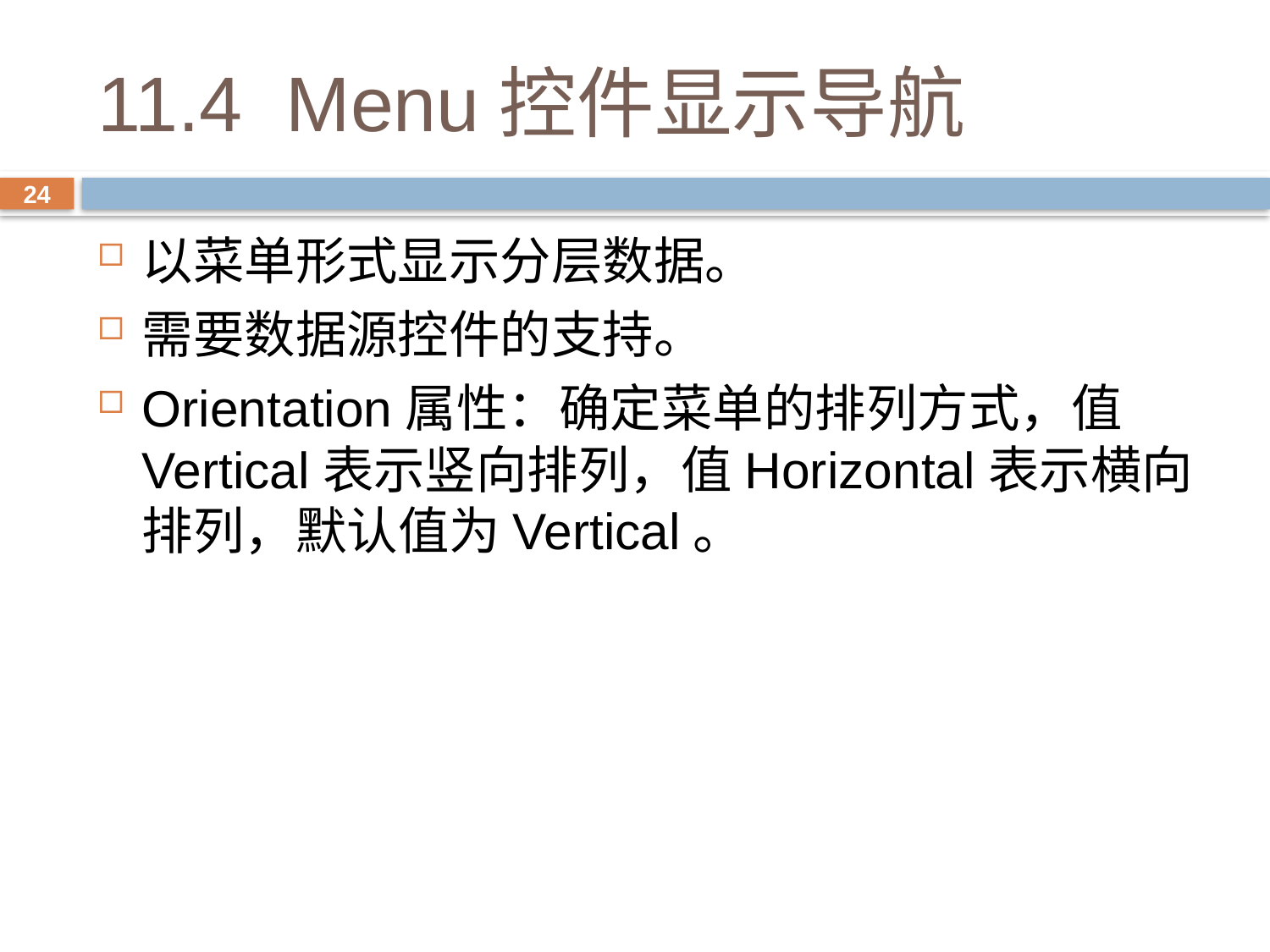

# 11.4  Menu控件显示导航
24
以菜单形式显示分层数据。
需要数据源控件的支持。
Orientation属性：确定菜单的排列方式，值Vertical表示竖向排列，值Horizontal表示横向排列，默认值为Vertical。